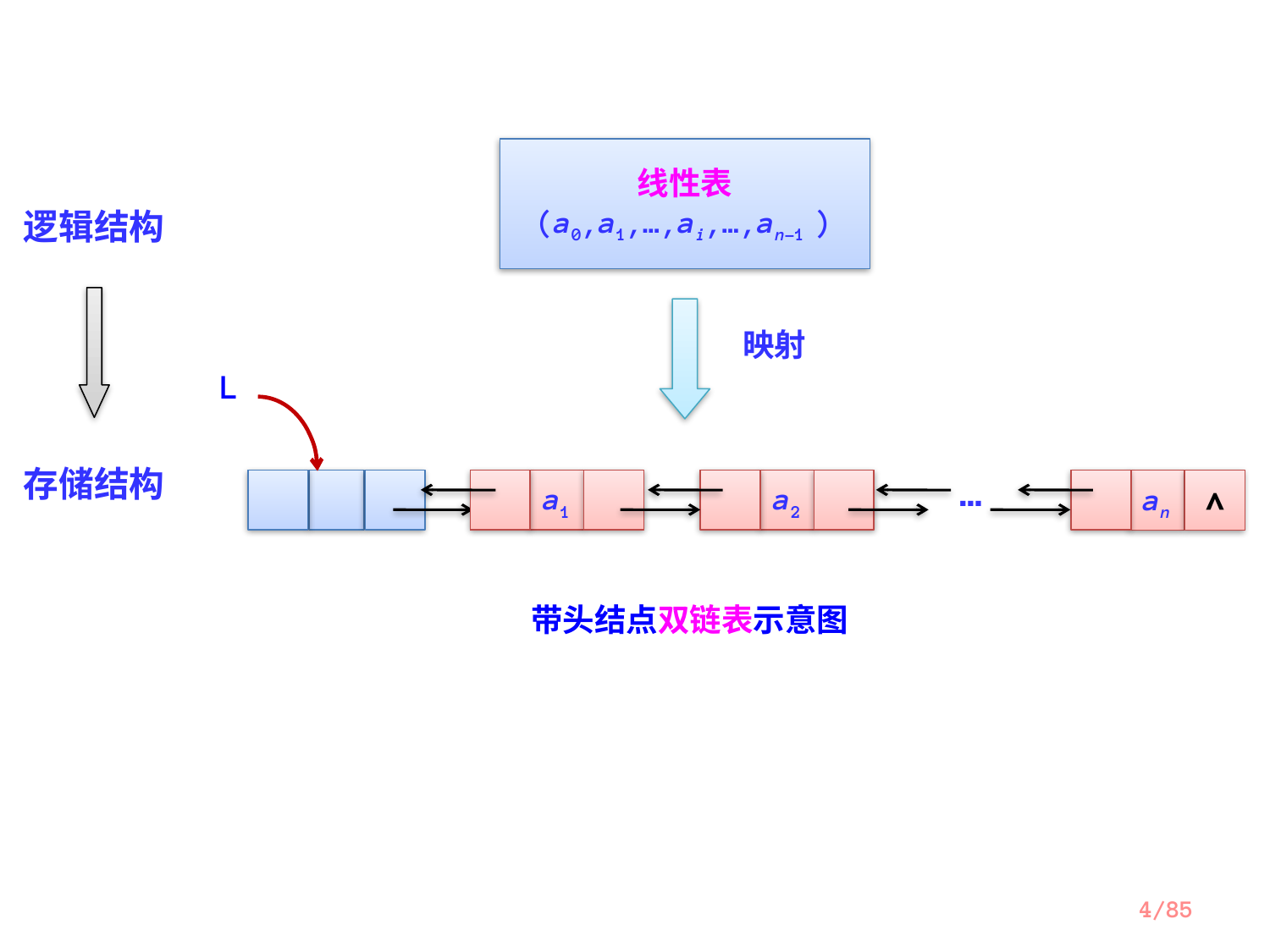

线性表
(a0,a1,…,ai,…,an-1 )
逻辑结构

存储结构

映射
L

…

a1

a2

an
∧

带头结点双链表示意图
4/85